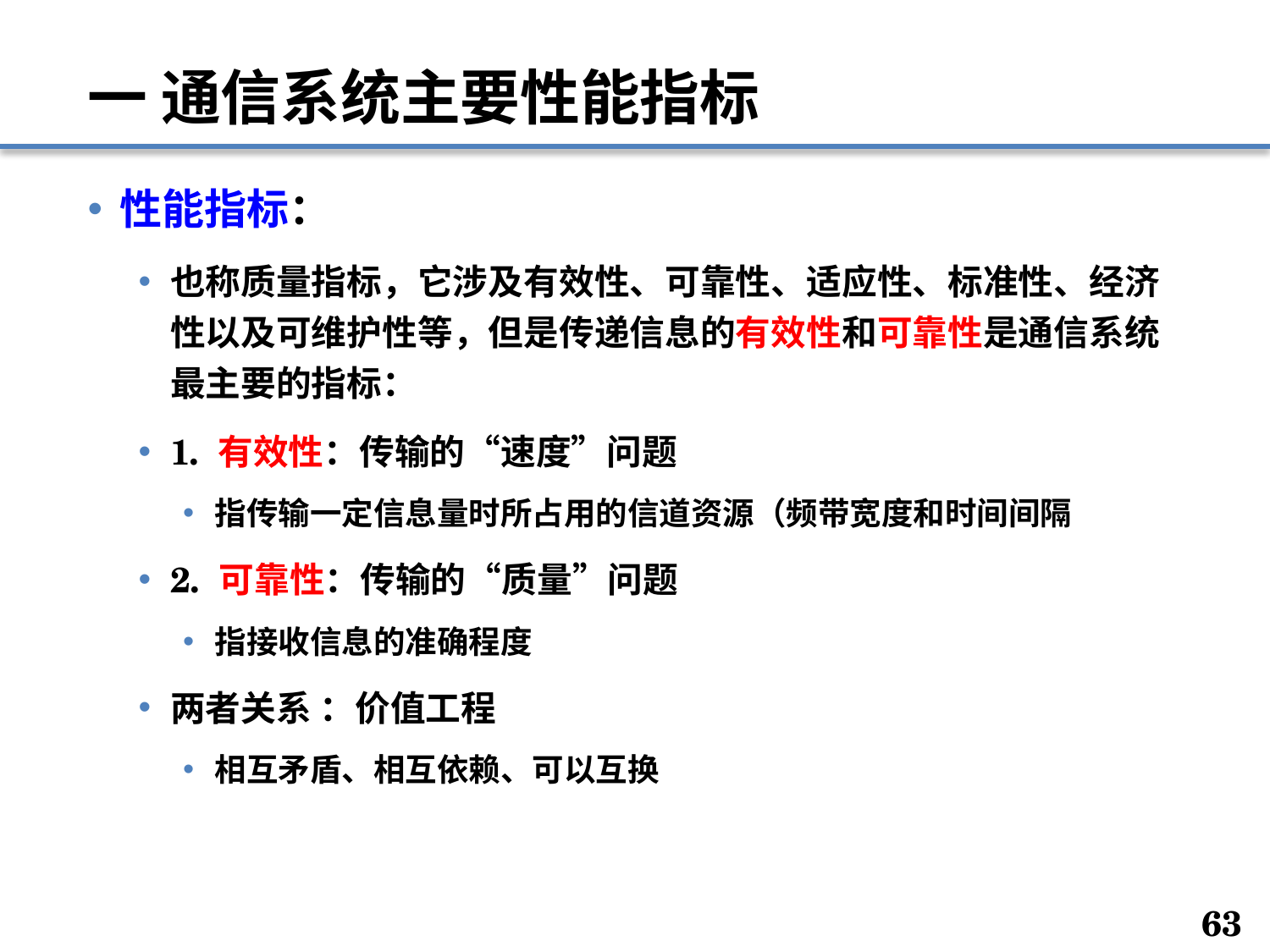

# 一 通信系统主要性能指标
性能指标：
也称质量指标，它涉及有效性、可靠性、适应性、标准性、经济性以及可维护性等，但是传递信息的有效性和可靠性是通信系统最主要的指标：
1. 有效性：传输的“速度”问题
指传输一定信息量时所占用的信道资源（频带宽度和时间间隔
2. 可靠性：传输的“质量”问题
指接收信息的准确程度
两者关系 ：价值工程
相互矛盾、相互依赖、可以互换
63